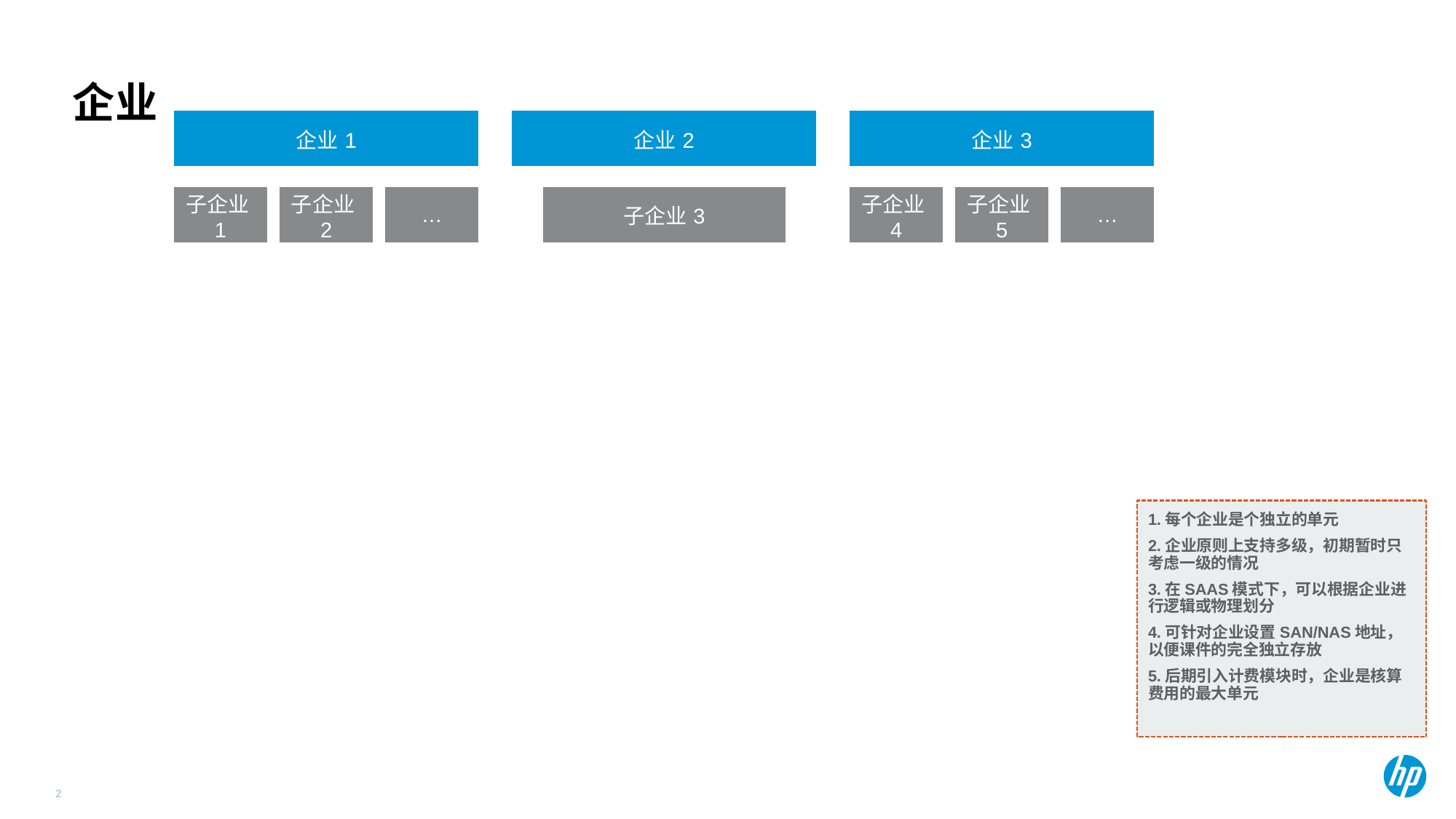

# 企业
企业1
子企业1
企业2
子企业2
企业3
子企业4
子企业5
…
…
子企业3
1.每个企业是个独立的单元
2.企业原则上支持多级，初期暂时只考虑一级的情况
3.在SAAS模式下，可以根据企业进行逻辑或物理划分
4.可针对企业设置SAN/NAS地址，以便课件的完全独立存放
5.后期引入计费模块时，企业是核算费用的最大单元
2